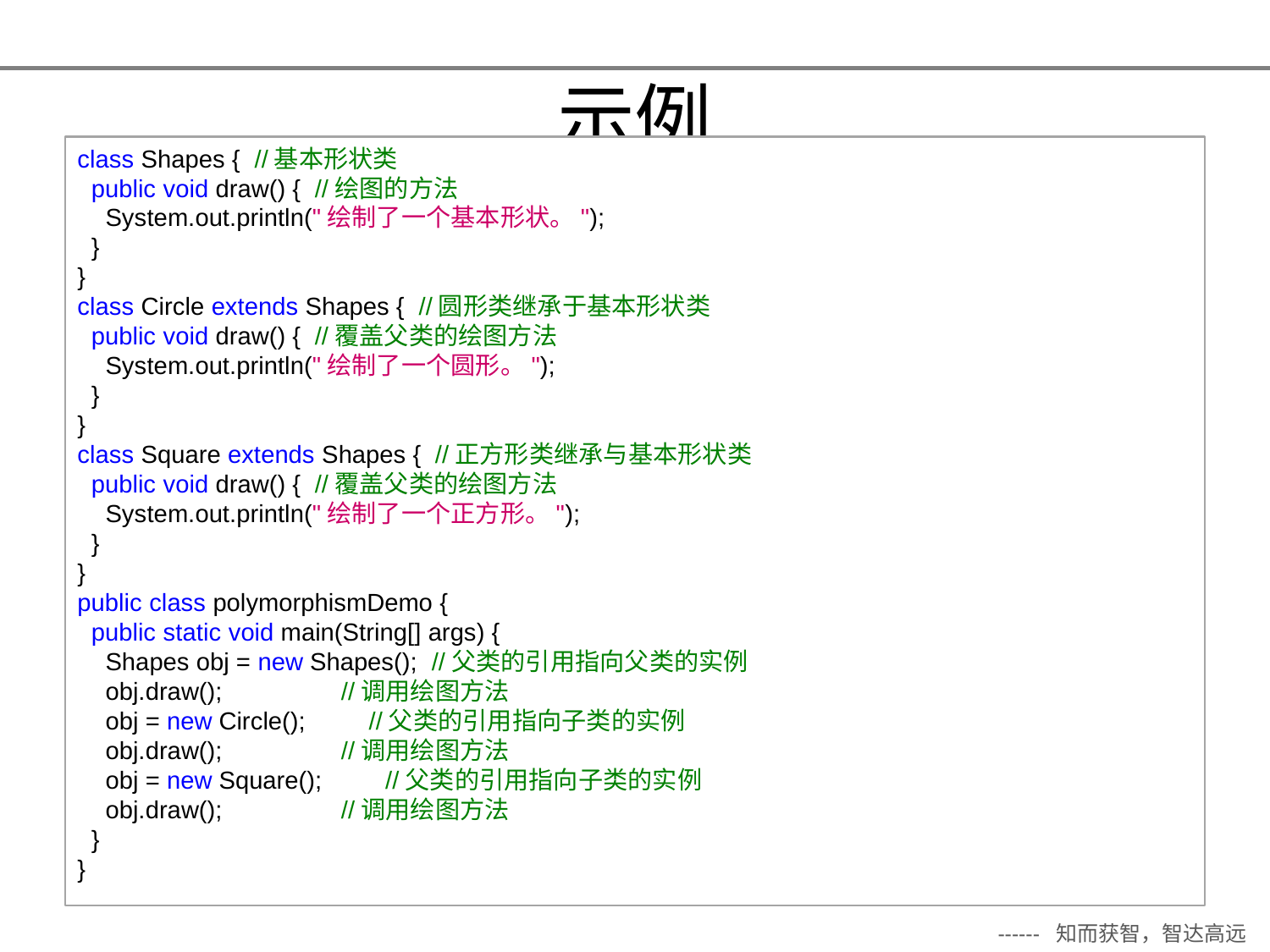

# 示例
class Shapes {  //基本形状类
  public void draw() {  //绘图的方法
    System.out.println("绘制了一个基本形状。");
  }
}
class Circle extends Shapes {  //圆形类继承于基本形状类
  public void draw() {  //覆盖父类的绘图方法
    System.out.println("绘制了一个圆形。");
  }
}
class Square extends Shapes {  //正方形类继承与基本形状类
  public void draw() {  //覆盖父类的绘图方法
    System.out.println("绘制了一个正方形。");
  }
}
public class polymorphismDemo {
  public static void main(String[] args) {
    Shapes obj = new Shapes();  //父类的引用指向父类的实例
    obj.draw();                 //调用绘图方法
    obj = new Circle();         //父类的引用指向子类的实例
    obj.draw();                 //调用绘图方法
    obj = new Square();         //父类的引用指向子类的实例
    obj.draw();                 //调用绘图方法
  }
}